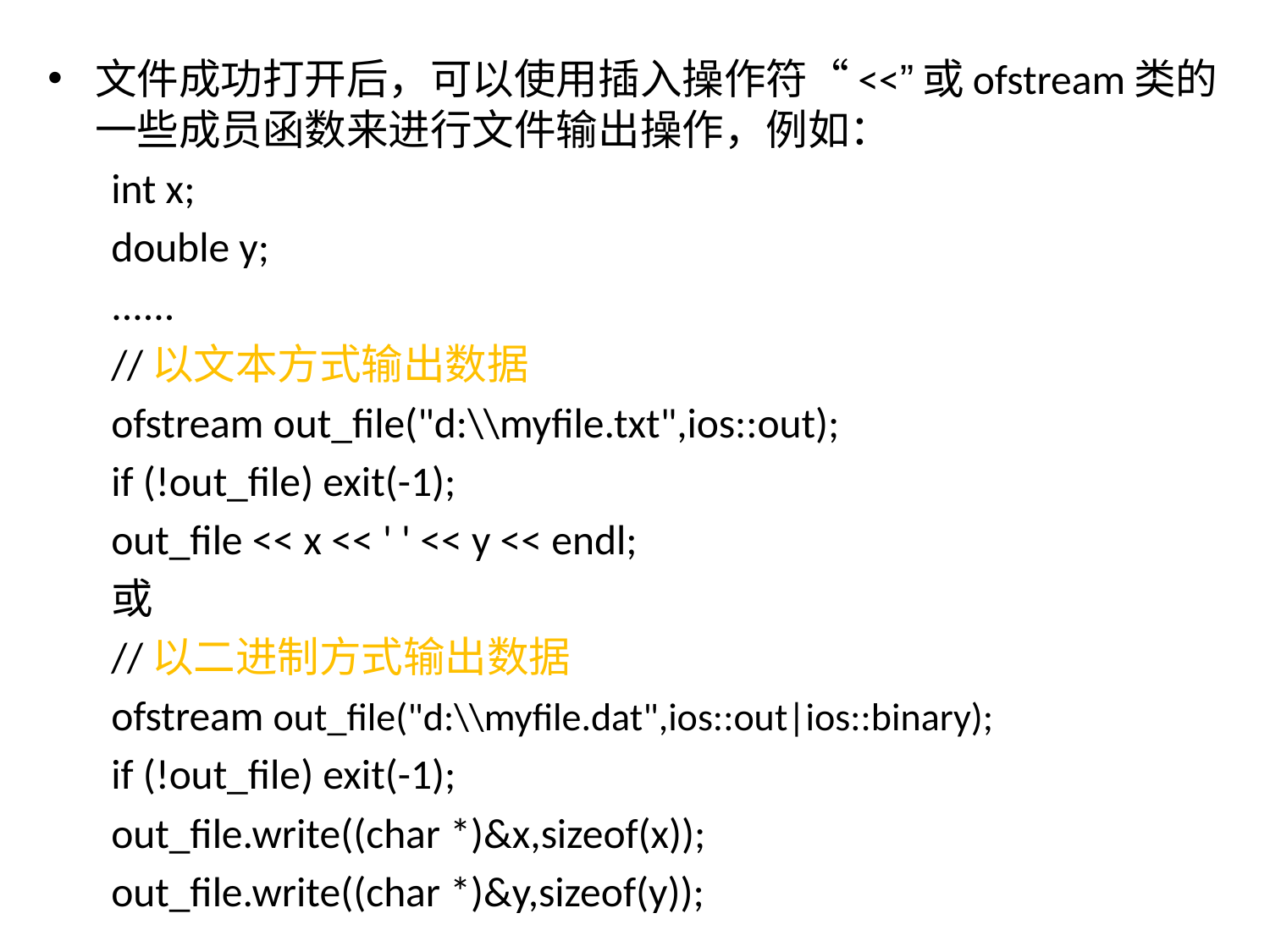

文件成功打开后，可以使用插入操作符“<<”或ofstream类的一些成员函数来进行文件输出操作，例如：
int x;
double y;
......
//以文本方式输出数据
ofstream out_file("d:\\myfile.txt",ios::out);
if (!out_file) exit(-1);
out_file << x << ' ' << y << endl;
或
//以二进制方式输出数据
ofstream out_file("d:\\myfile.dat",ios::out|ios::binary);
if (!out_file) exit(-1);
out_file.write((char *)&x,sizeof(x));
out_file.write((char *)&y,sizeof(y));